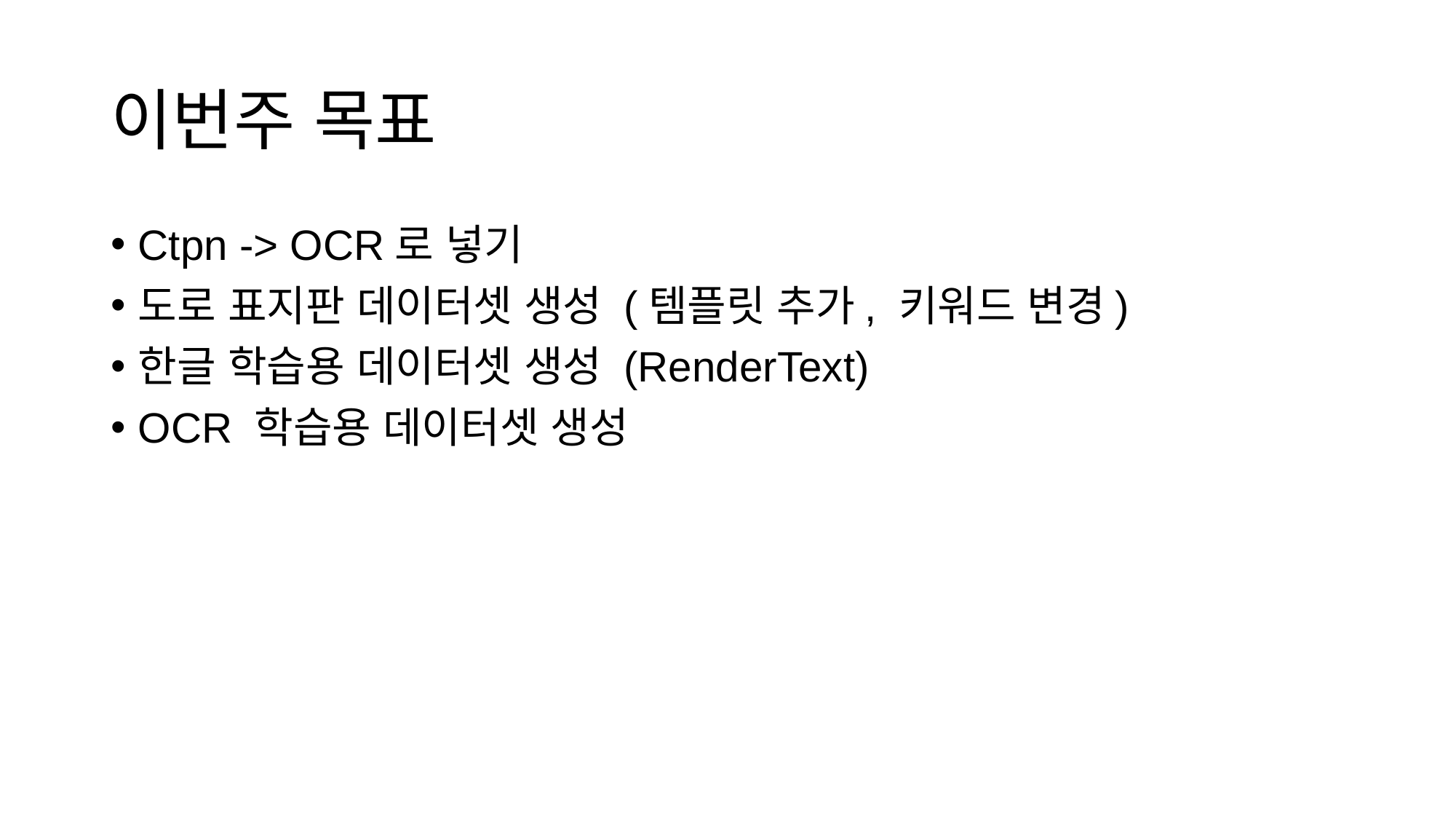

# 이번주 목표
Ctpn -> OCR로 넣기
도로 표지판 데이터셋 생성 (템플릿 추가, 키워드 변경)
한글 학습용 데이터셋 생성 (RenderText)
OCR 학습용 데이터셋 생성